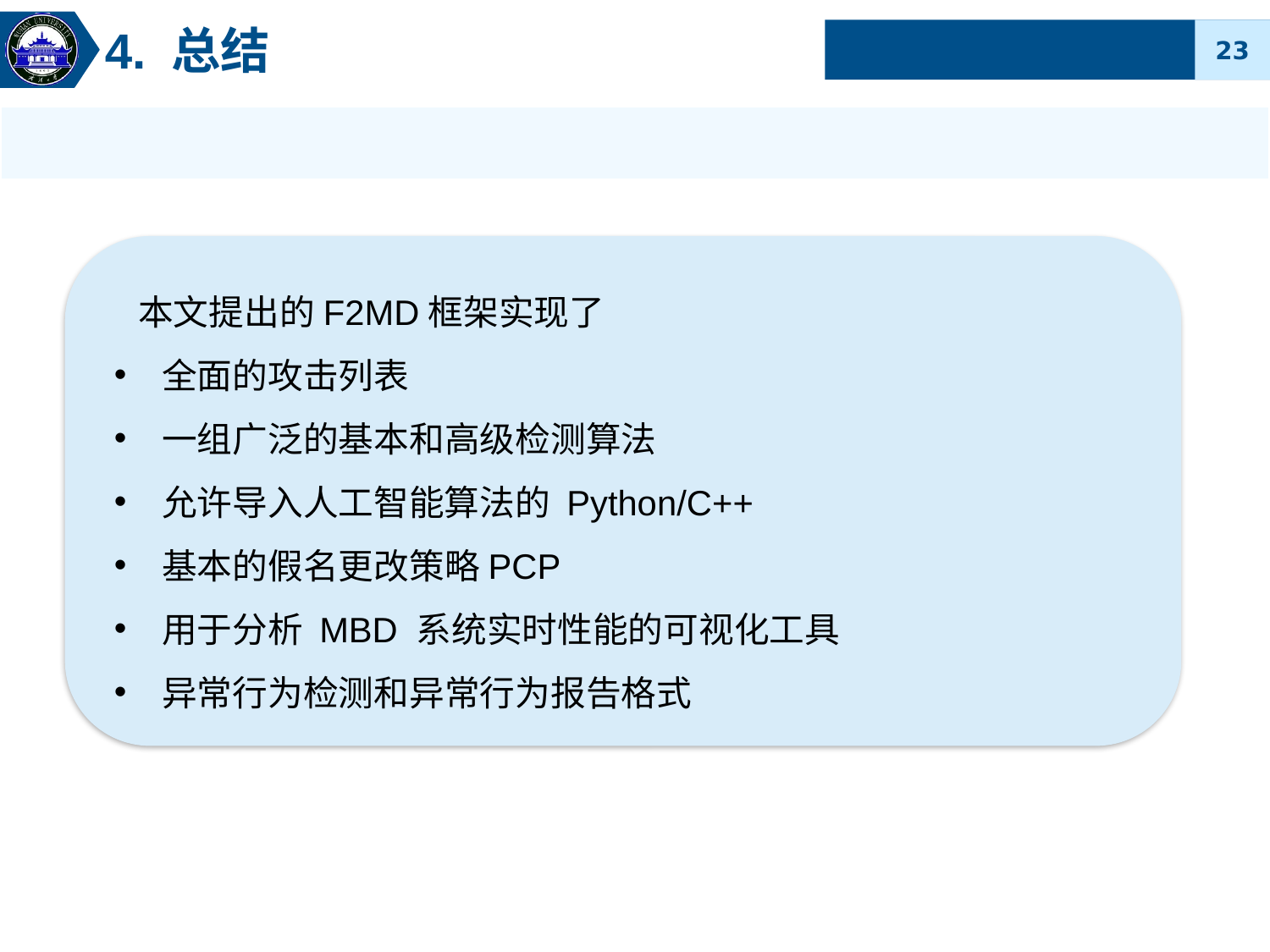

4. 总结

  本文提出的F2MD框架实现了
全面的攻击列表
一组广泛的基本和高级检测算法
允许导入人工智能算法的 Python/C++
基本的假名更改策略PCP
用于分析 MBD 系统实时性能的可视化工具
异常行为检测和异常行为报告格式